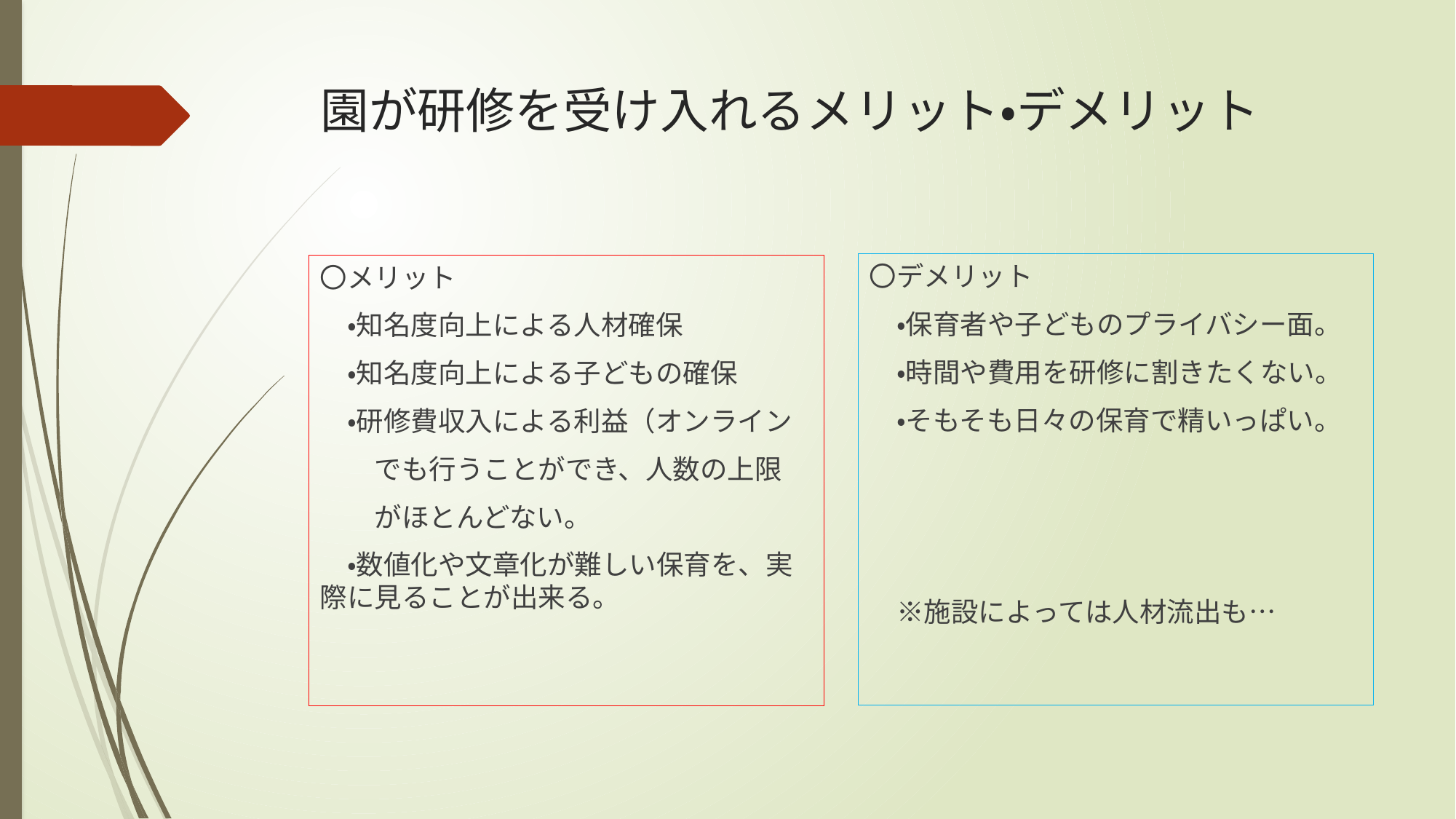

# 園が研修を受け入れるメリット・デメリット
〇デメリット
　・保育者や子どものプライバシー面。
　・時間や費用を研修に割きたくない。
　・そもそも日々の保育で精いっぱい。

　※施設によっては人材流出も…
〇メリット
　・知名度向上による人材確保
　・知名度向上による子どもの確保
　・研修費収入による利益（オンライン
　　でも行うことができ、人数の上限
　　がほとんどない。
　・数値化や文章化が難しい保育を、実際に見ることが出来る。